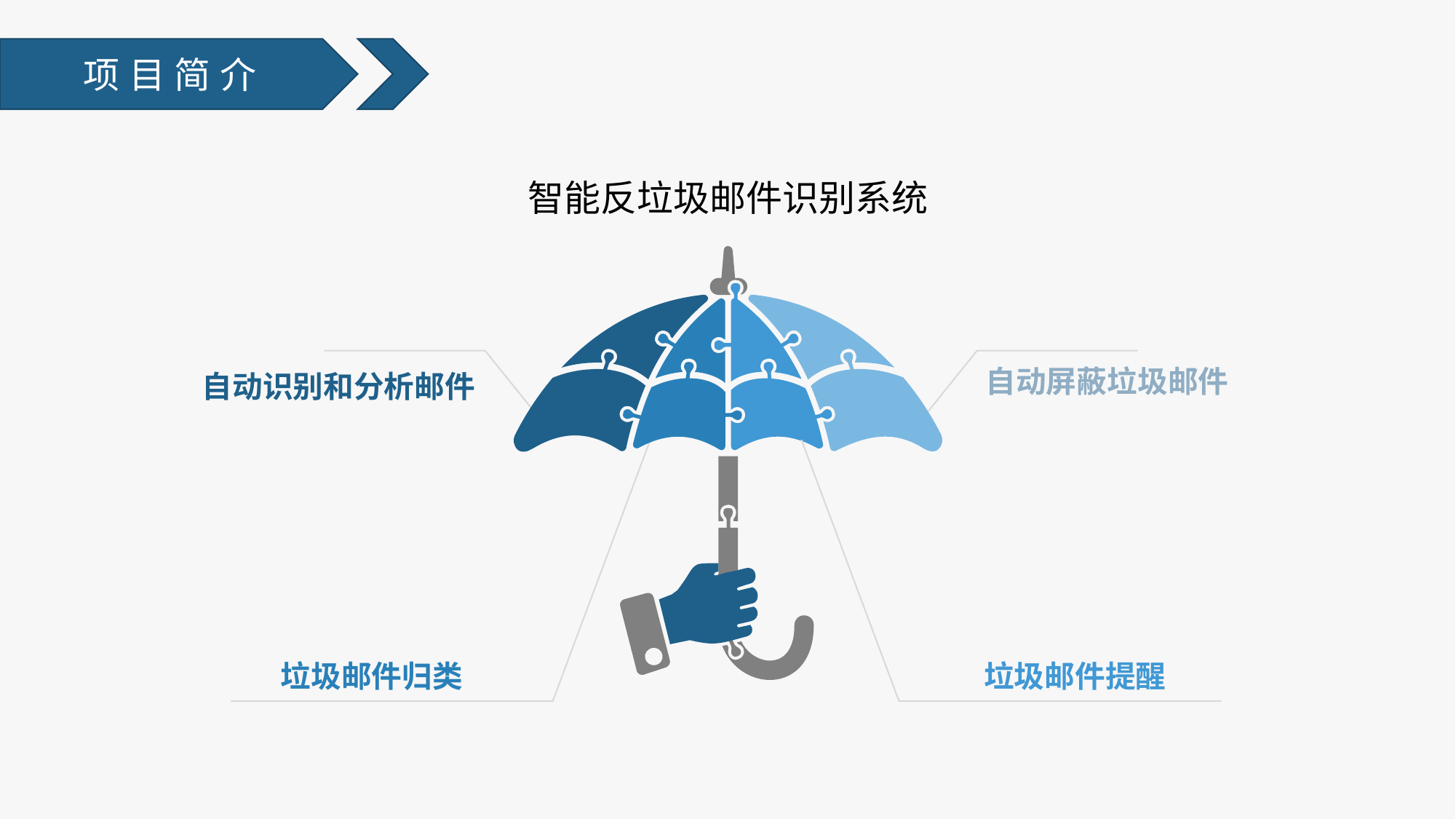

项目简介

智能反垃圾邮件识别系统

自动屏蔽垃圾邮件
自动识别和分析邮件

垃圾邮件提醒
垃圾邮件归类